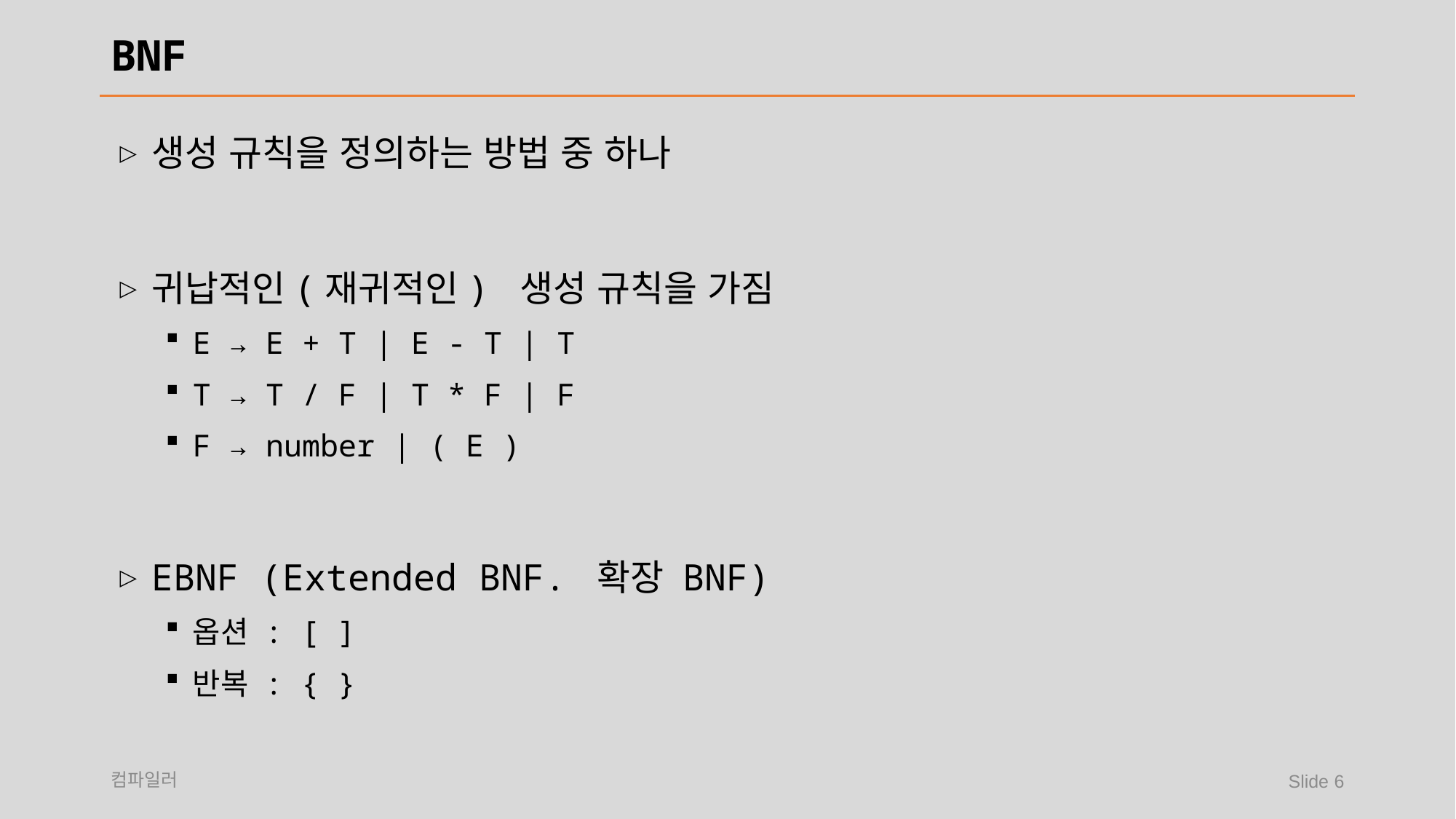

# BNF
생성 규칙을 정의하는 방법 중 하나

귀납적인(재귀적인) 생성 규칙을 가짐
E → E + T | E - T | T
T → T / F | T * F | F
F → number | ( E )

EBNF (Extended BNF. 확장 BNF)
옵션 : [ ]
반복 : { }

컴파일러
Slide 6